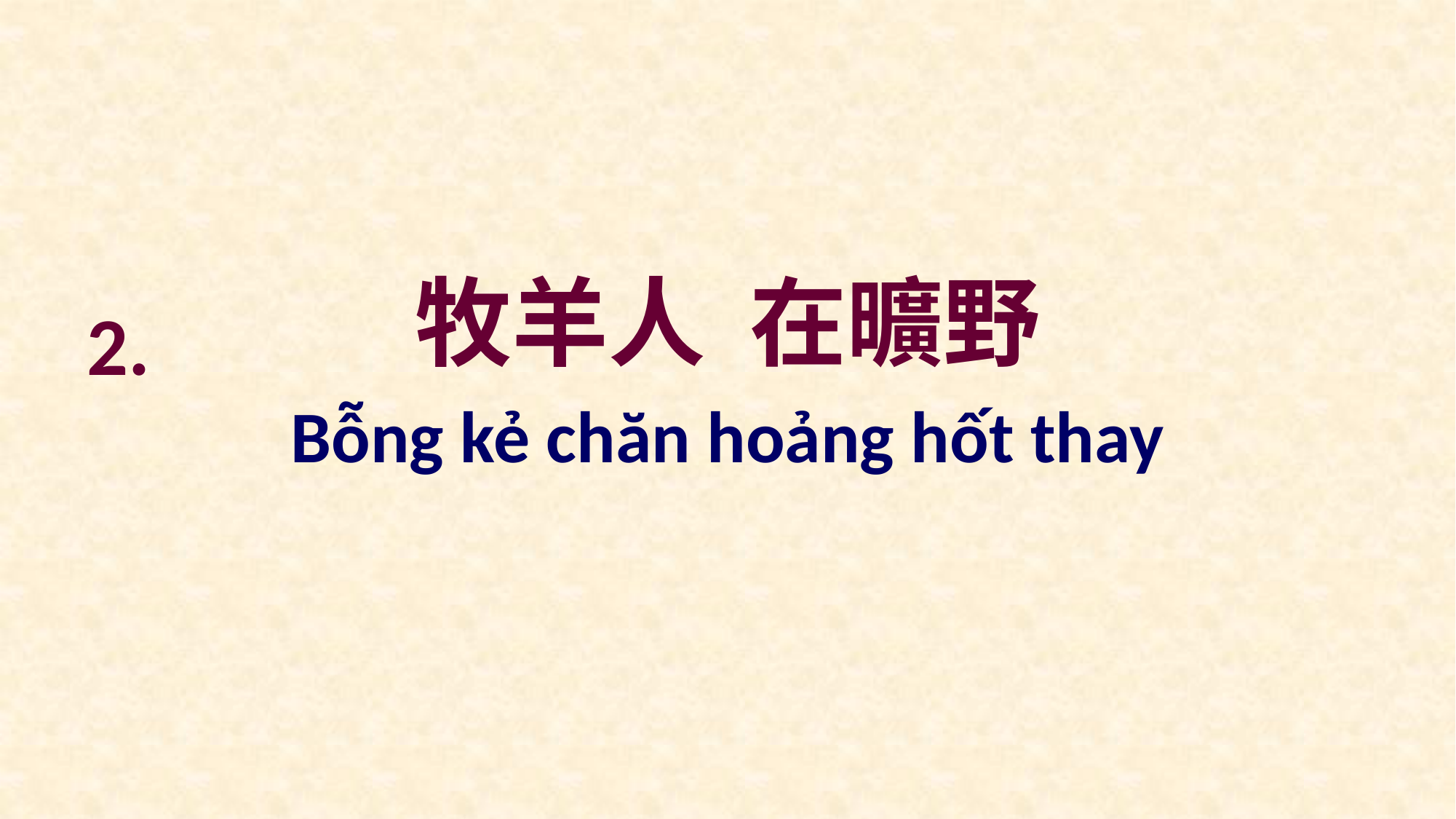

牧羊人  在曠野
2.
Bỗng kẻ chăn hoảng hốt thay